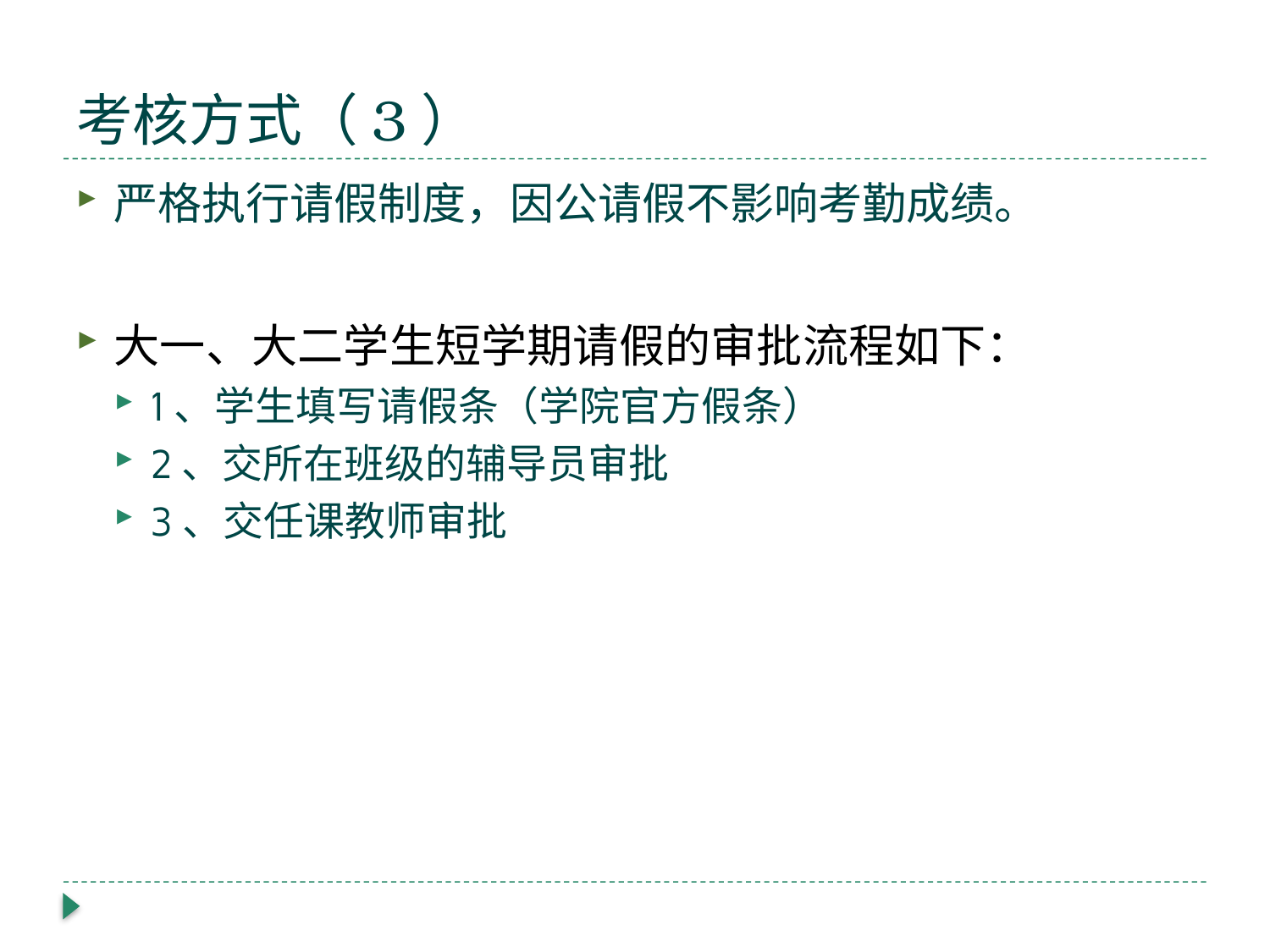

# 考核方式（3）
严格执行请假制度，因公请假不影响考勤成绩。

大一、大二学生短学期请假的审批流程如下：
1、学生填写请假条（学院官方假条）
2、交所在班级的辅导员审批
3、交任课教师审批